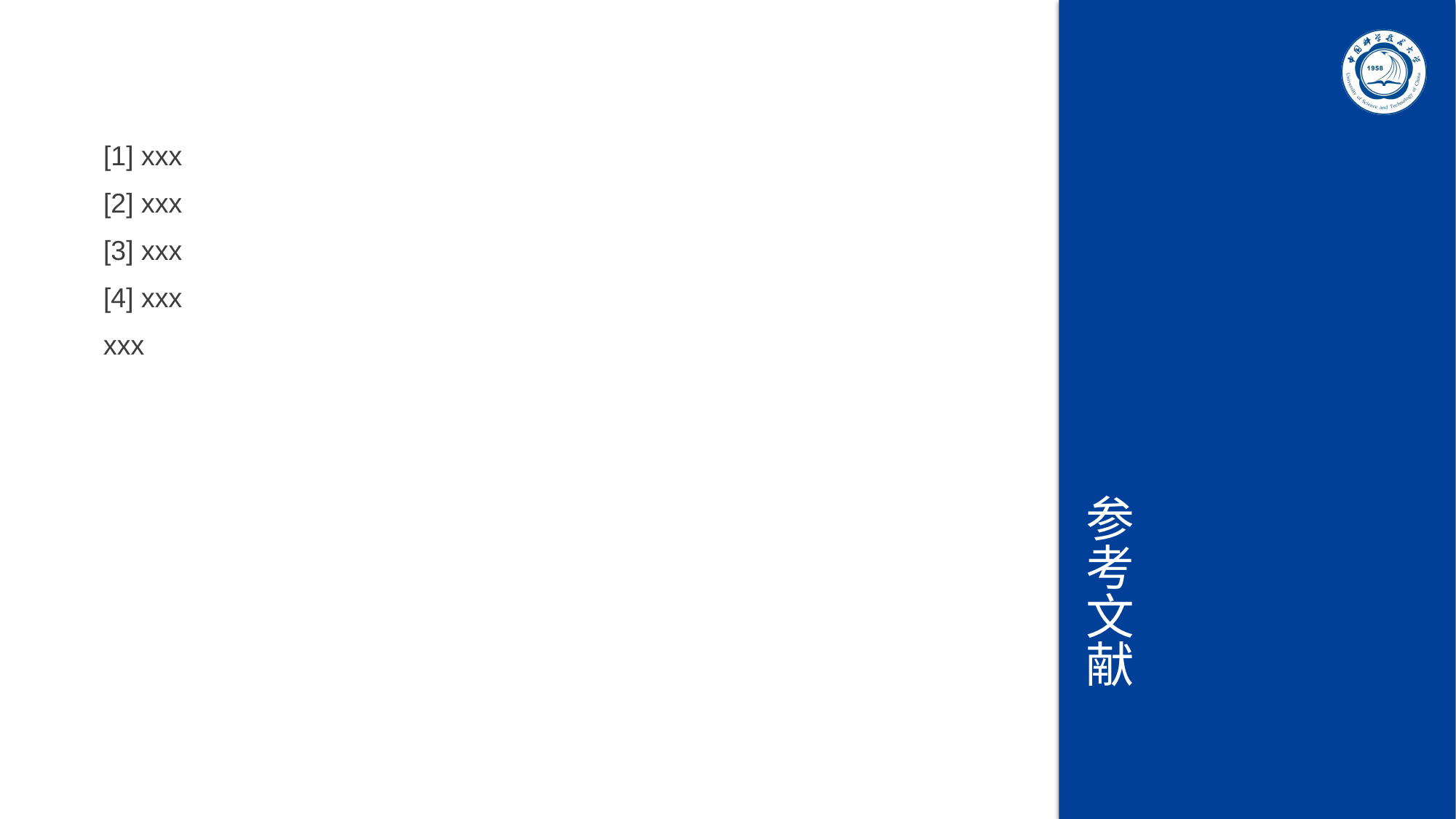

# 参考文献
[1] xxx
[2] xxx
[3] xxx
[4] xxx
xxx